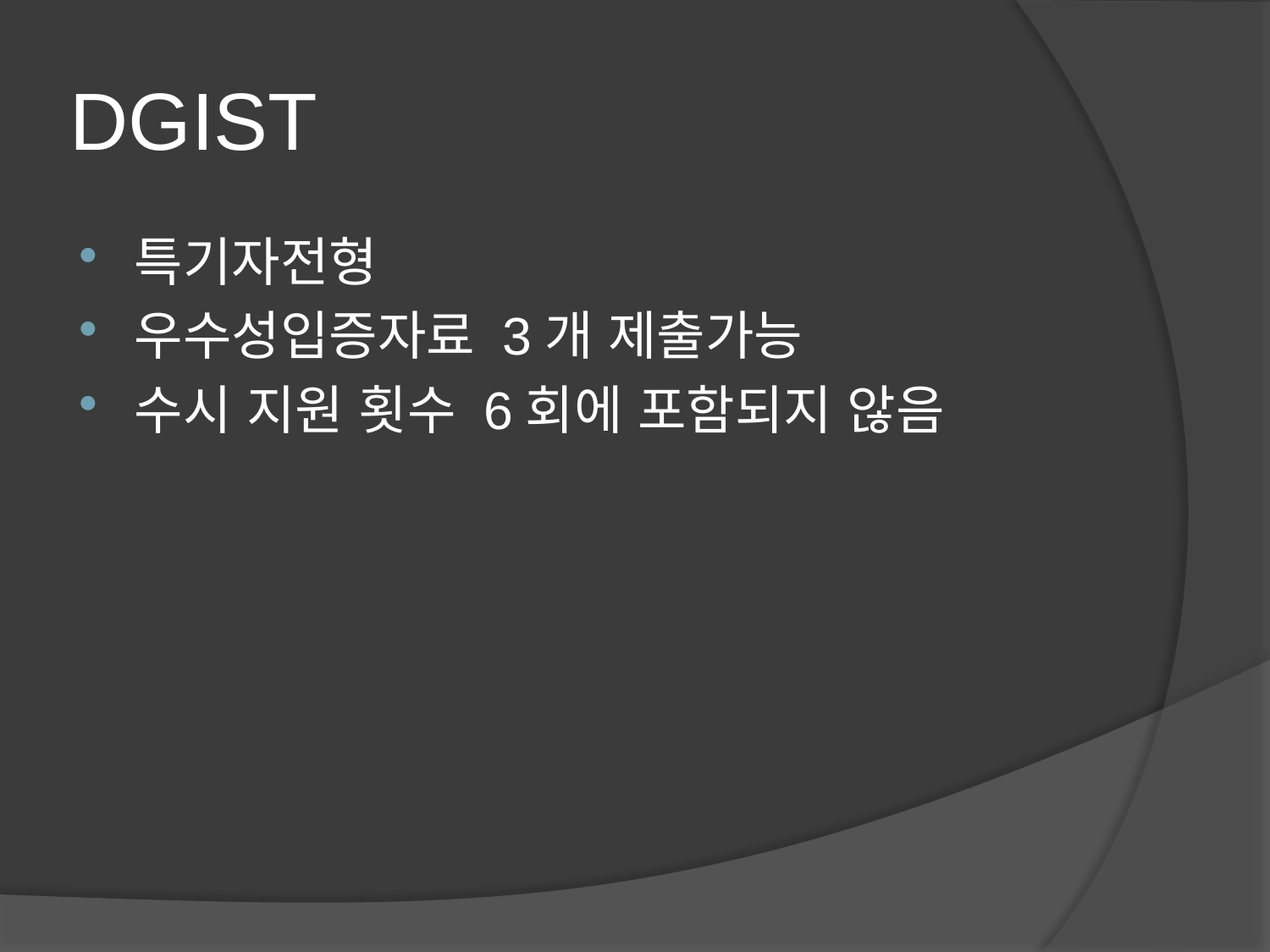

# DGIST
특기자전형
우수성입증자료 3개 제출가능
수시 지원 횟수 6회에 포함되지 않음